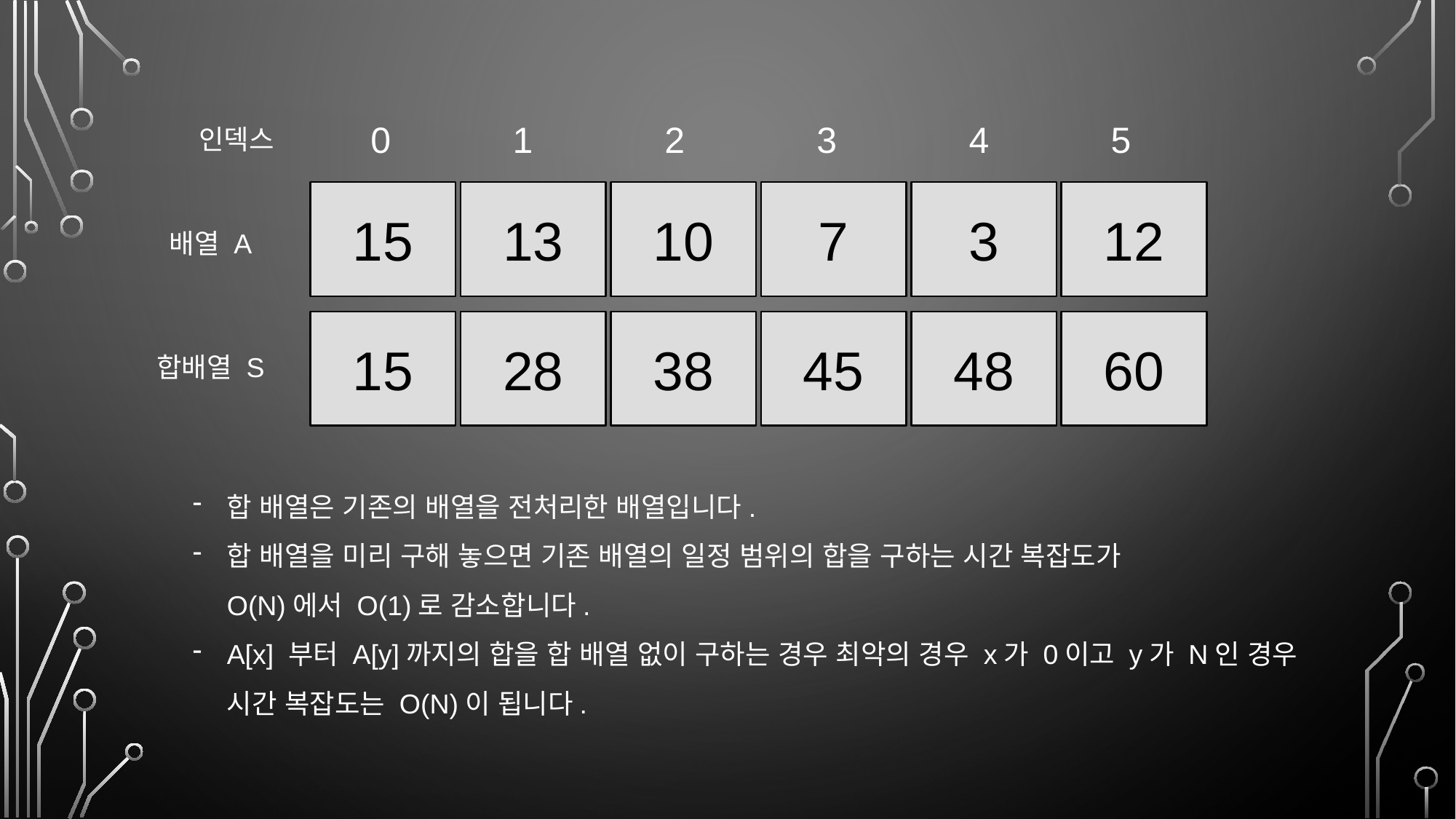

0            1             2             3             4            5
인덱스
15
13
10
7
3
12
배열 A
15
28
38
45
48
60
합배열 S
합 배열은 기존의 배열을 전처리한 배열입니다.
합 배열을 미리 구해 놓으면 기존 배열의 일정 범위의 합을 구하는 시간 복잡도가
O(N)에서 O(1)로 감소합니다.
A[x] 부터 A[y]까지의 합을 합 배열 없이 구하는 경우 최악의 경우 x가 0이고 y가 N인 경우
시간 복잡도는 O(N)이 됩니다.